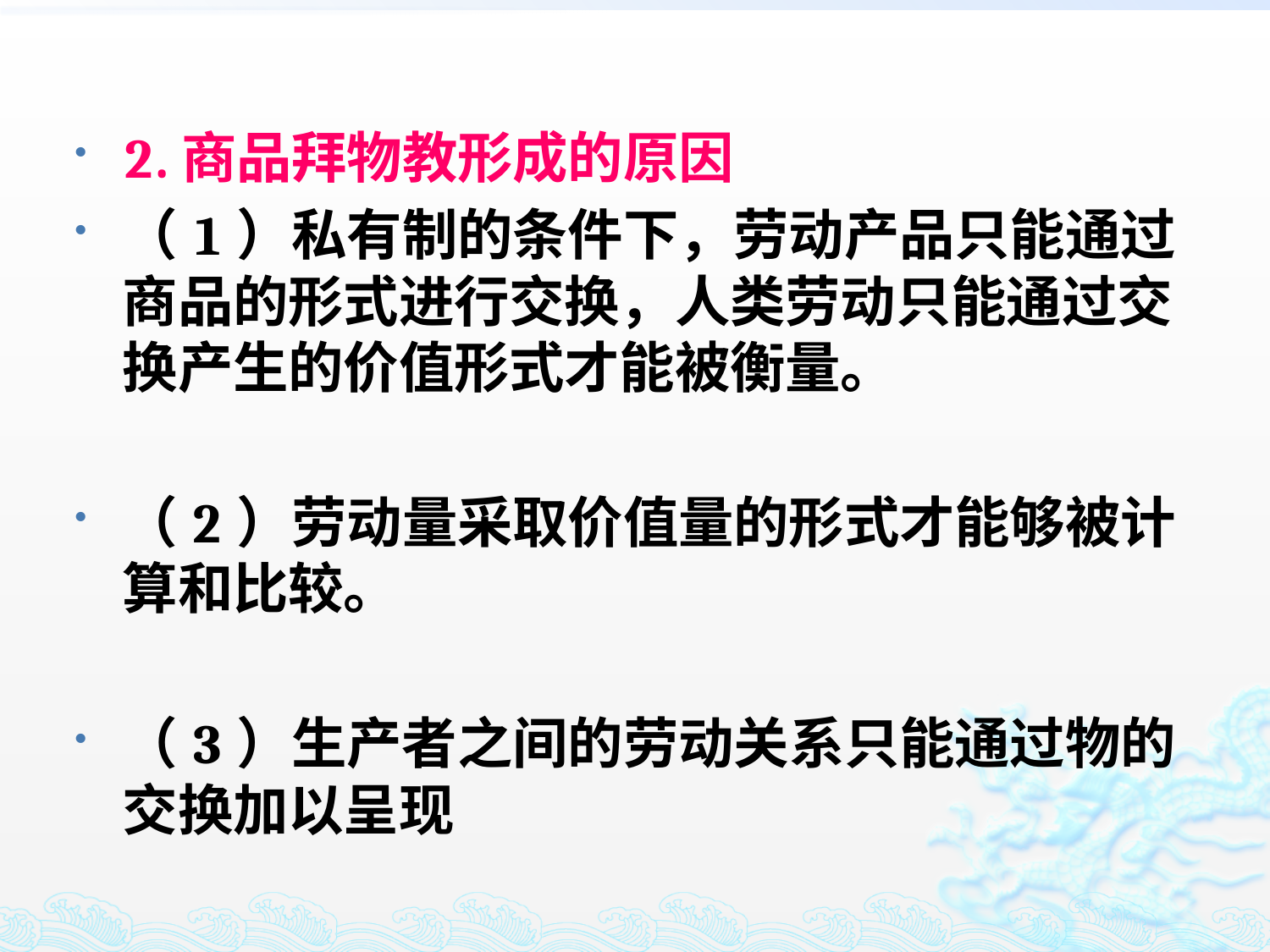

2.商品拜物教形成的原因
（1）私有制的条件下，劳动产品只能通过商品的形式进行交换，人类劳动只能通过交换产生的价值形式才能被衡量。

（2）劳动量采取价值量的形式才能够被计算和比较。

（3）生产者之间的劳动关系只能通过物的交换加以呈现